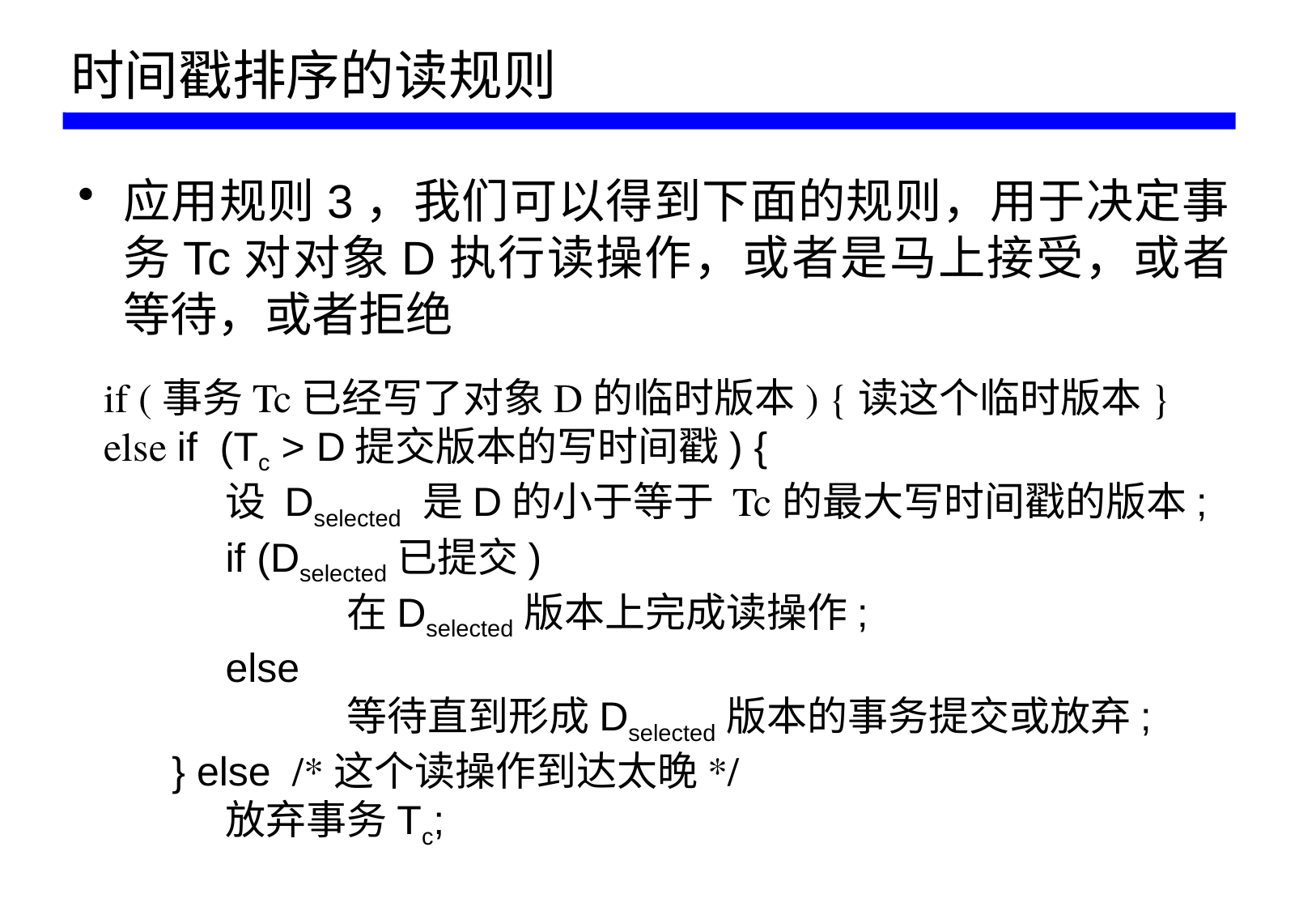

# 时间戳排序的读规则
应用规则3，我们可以得到下面的规则，用于决定事务Tc对对象D执行读操作，或者是马上接受，或者等待，或者拒绝
if (事务Tc已经写了对象D的临时版本) {读这个临时版本}
else if  (Tc > D提交版本的写时间戳) {
	设 Dselected 是D的小于等于 Tc的最大写时间戳的版本;
	if (Dselected已提交)
		在Dselected版本上完成读操作;
	else
		等待直到形成Dselected版本的事务提交或放弃;
      } else  /*这个读操作到达太晚*/
	放弃事务Tc;